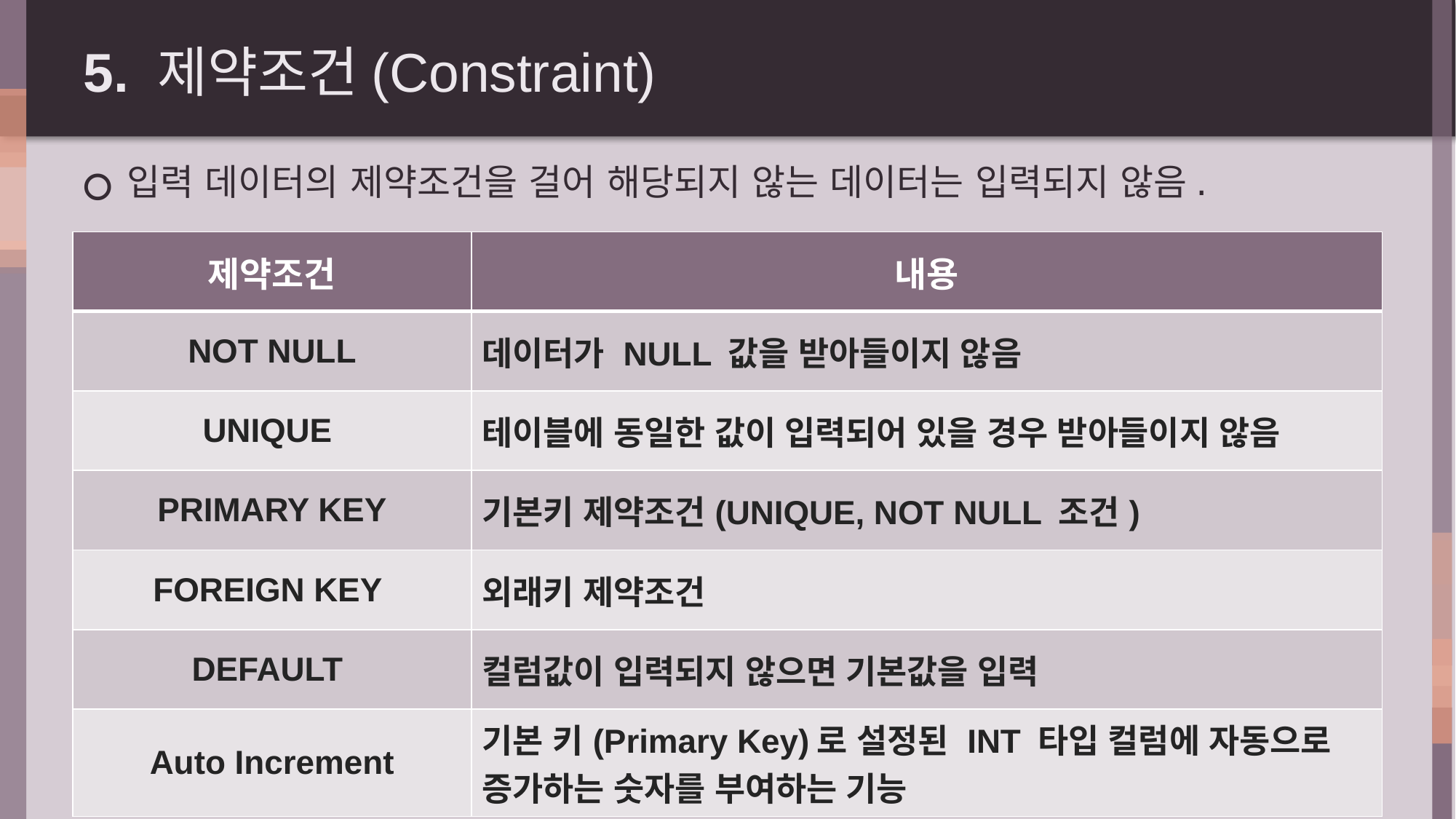

# 5. 제약조건(Constraint)
입력 데이터의 제약조건을 걸어 해당되지 않는 데이터는 입력되지 않음.

| 제약조건 | 내용 |
| --- | --- |
| NOT NULL | 데이터가 NULL 값을 받아들이지 않음 |
| UNIQUE | 테이블에 동일한 값이 입력되어 있을 경우 받아들이지 않음 |
| PRIMARY KEY | 기본키 제약조건(UNIQUE, NOT NULL 조건) |
| FOREIGN KEY | 외래키 제약조건 |
| DEFAULT | 컬럼값이 입력되지 않으면 기본값을 입력 |
| Auto Increment | 기본 키(Primary Key)로 설정된 INT 타입 컬럼에 자동으로 증가하는 숫자를 부여하는 기능 |